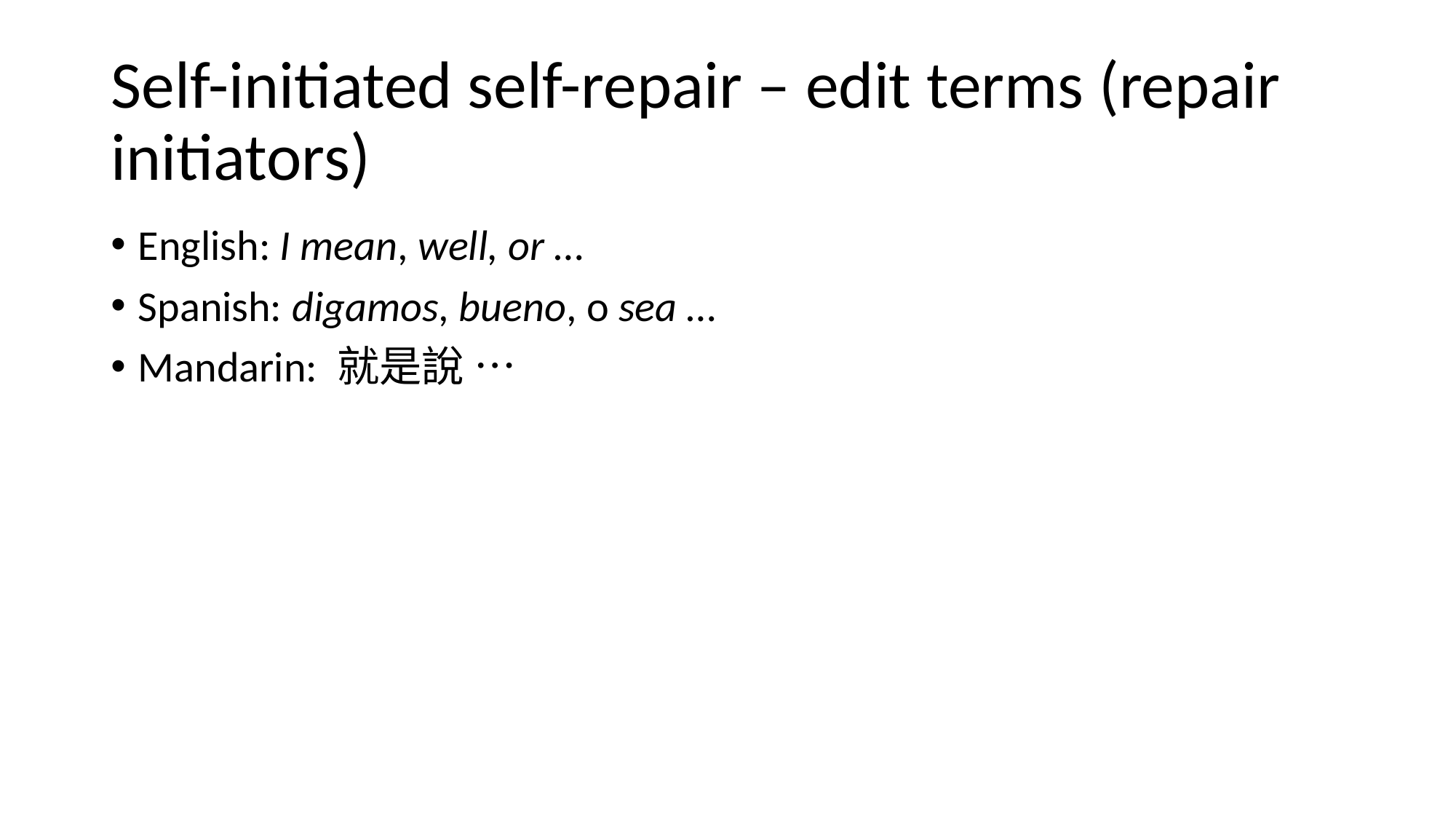

# Self-initiated self-repair – edit terms (repair initiators)
English: I mean, well, or …
Spanish: digamos, bueno, o sea …
Mandarin: 就是說 …